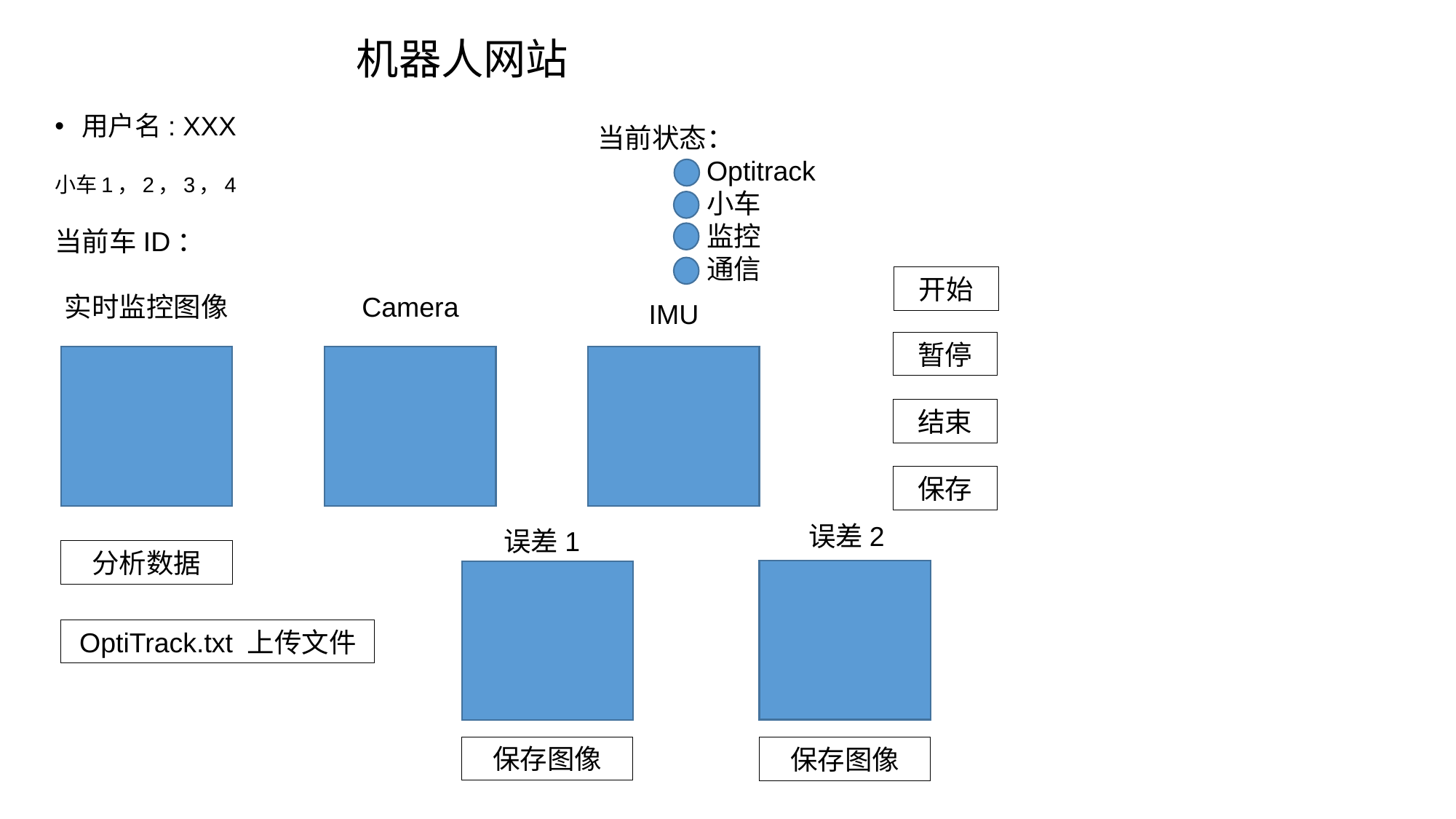

机器人网站
用户名: XXX
当前状态：
	Optitrack
	小车
	监控
	通信

小车1，2，3，4

当前车ID：

开始
实时监控图像
Camera
IMU
暂停

结束
保存
误差2
误差1
分析数据

OptiTrack.txt 上传文件
保存图像
保存图像